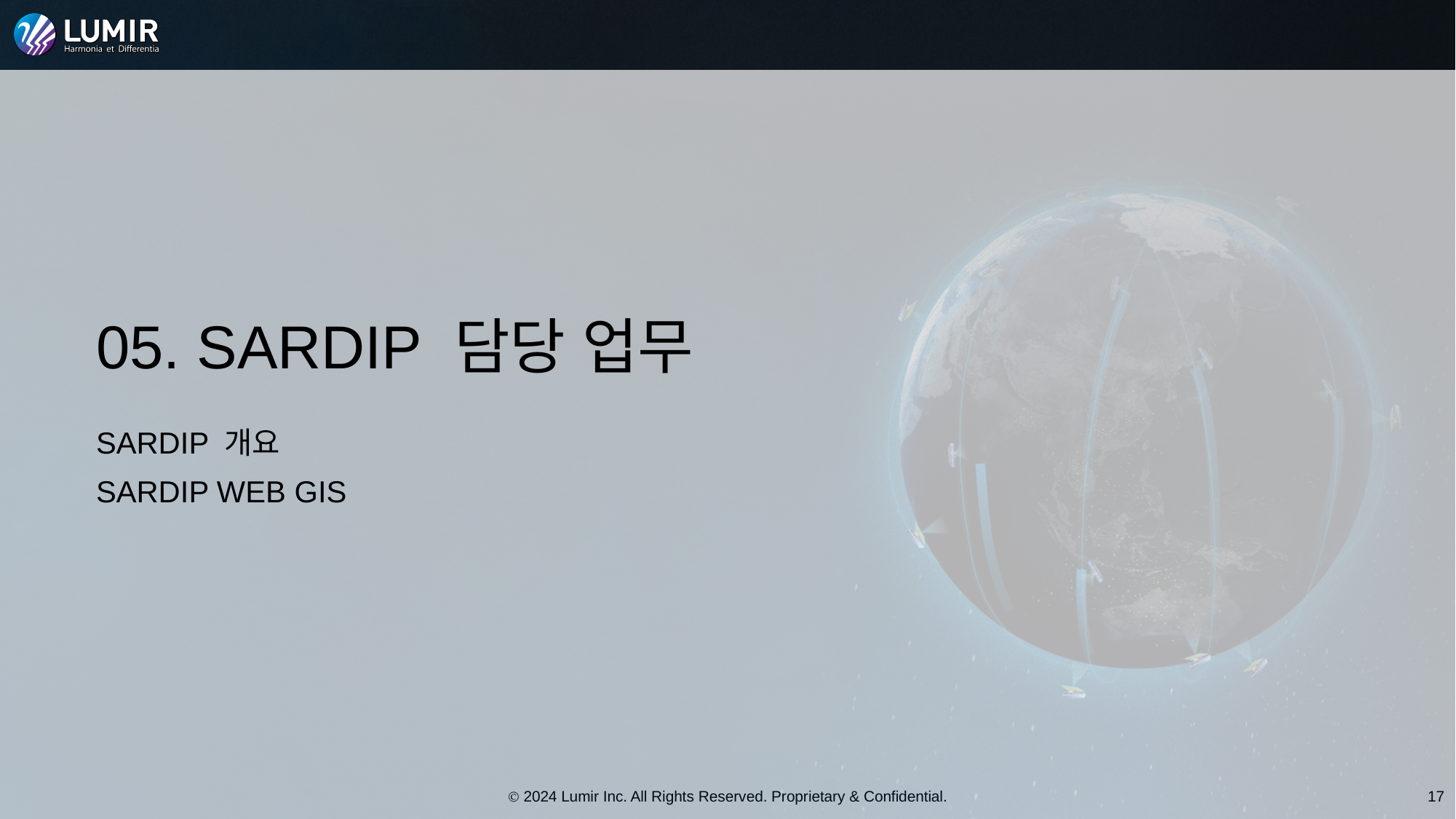

# 05. SARDIP 담당 업무
SARDIP 개요
SARDIP WEB GIS